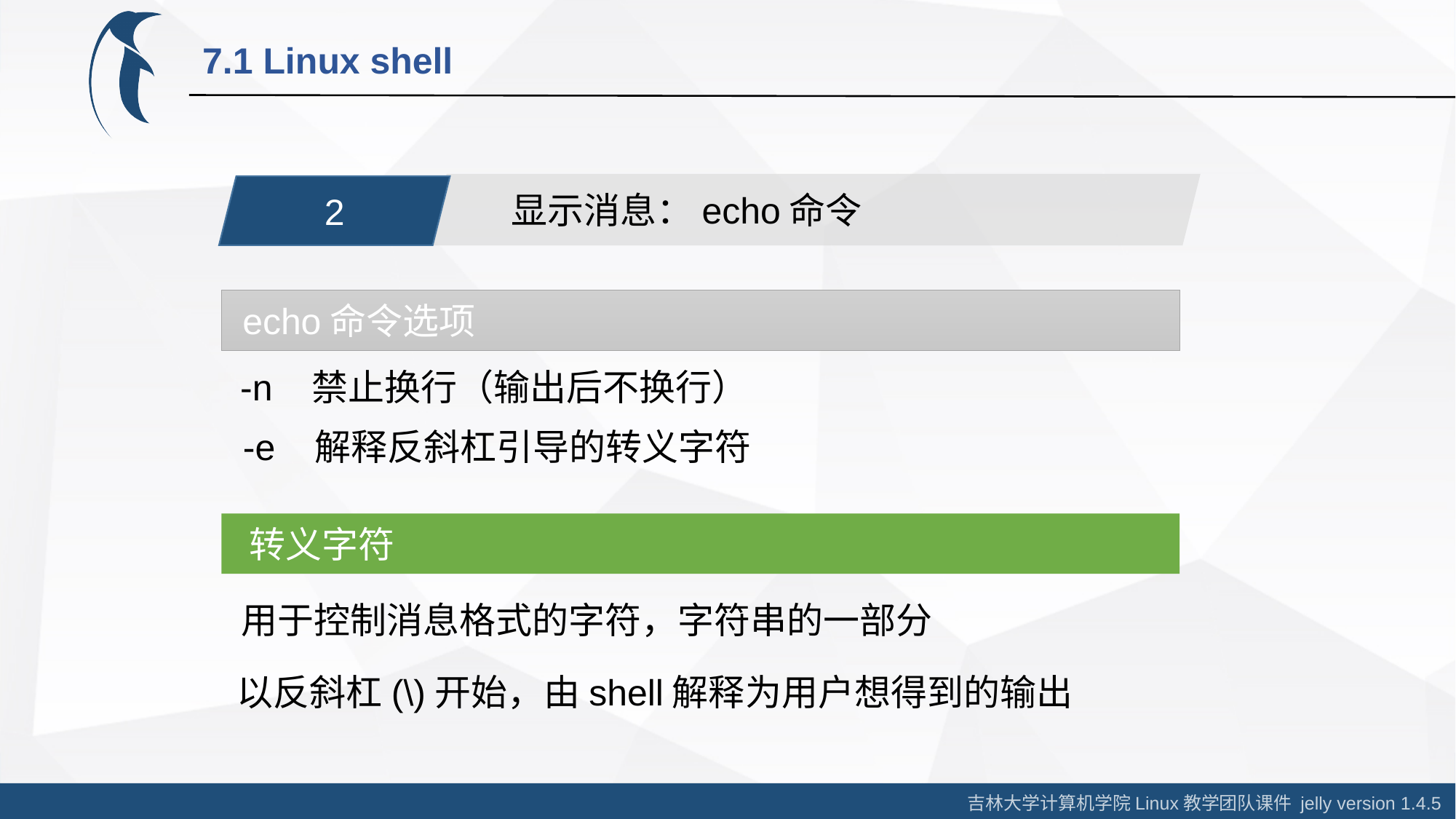

7.1 Linux shell
显示消息：echo命令
2
 echo命令选项
-n   禁止换行（输出后不换行）
-e   解释反斜杠引导的转义字符
 转义字符
用于控制消息格式的字符，字符串的一部分
以反斜杠(\)开始，由shell解释为用户想得到的输出